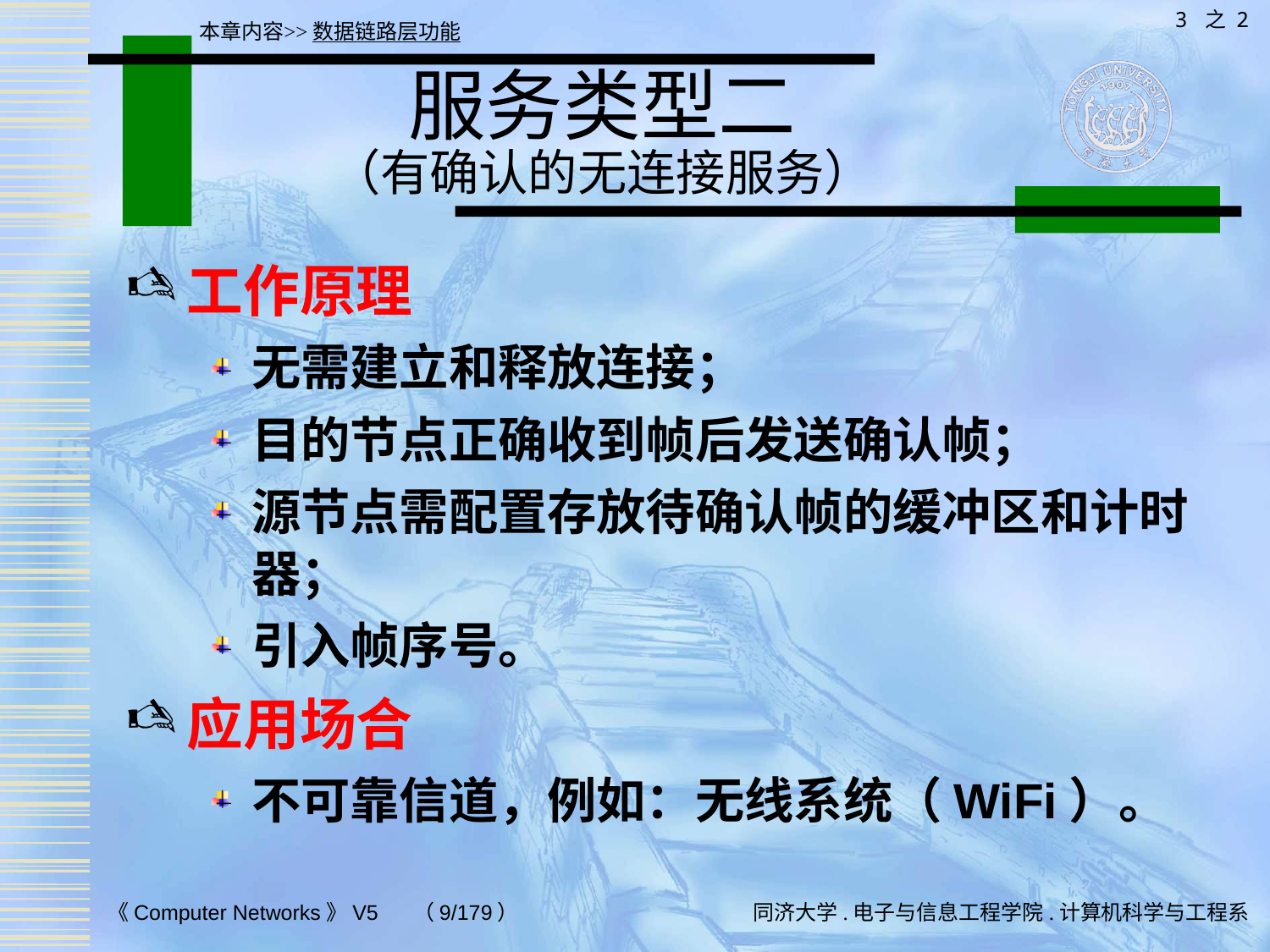

3 之 2
本章内容>>数据链路层功能
# 服务类型二 （有确认的无连接服务）
工作原理
无需建立和释放连接；
目的节点正确收到帧后发送确认帧；
源节点需配置存放待确认帧的缓冲区和计时器；
引入帧序号。
应用场合
不可靠信道，例如：无线系统（WiFi）。